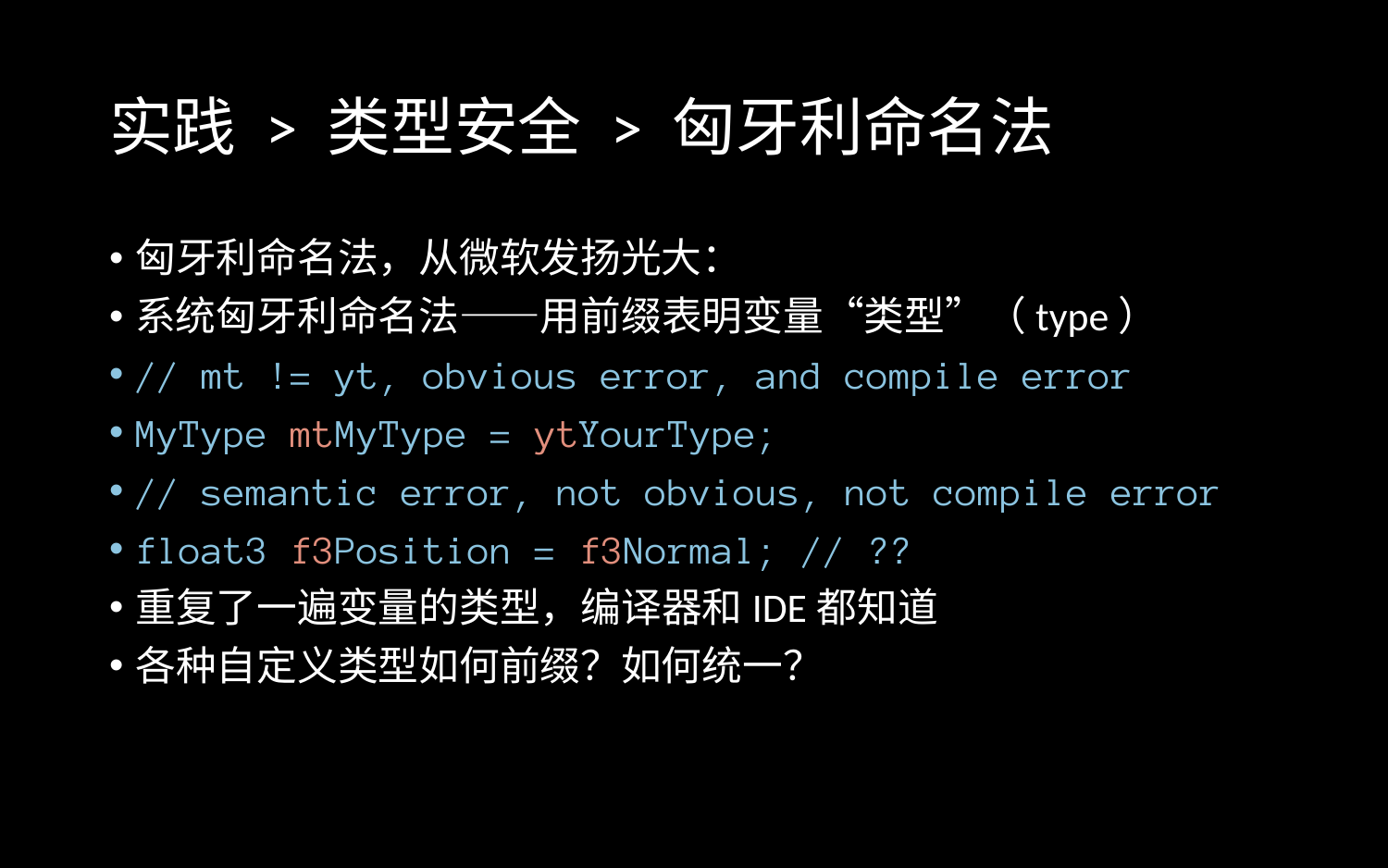

# 实践 > 类型安全 > 匈牙利命名法
匈牙利命名法，从微软发扬光大：
系统匈牙利命名法——用前缀表明变量“类型”（type）
// mt != yt, obvious error, and compile error
MyType mtMyType = ytYourType;
// semantic error, not obvious, not compile error
float3 f3Position = f3Normal; // ??
重复了一遍变量的类型，编译器和IDE都知道
各种自定义类型如何前缀？如何统一？